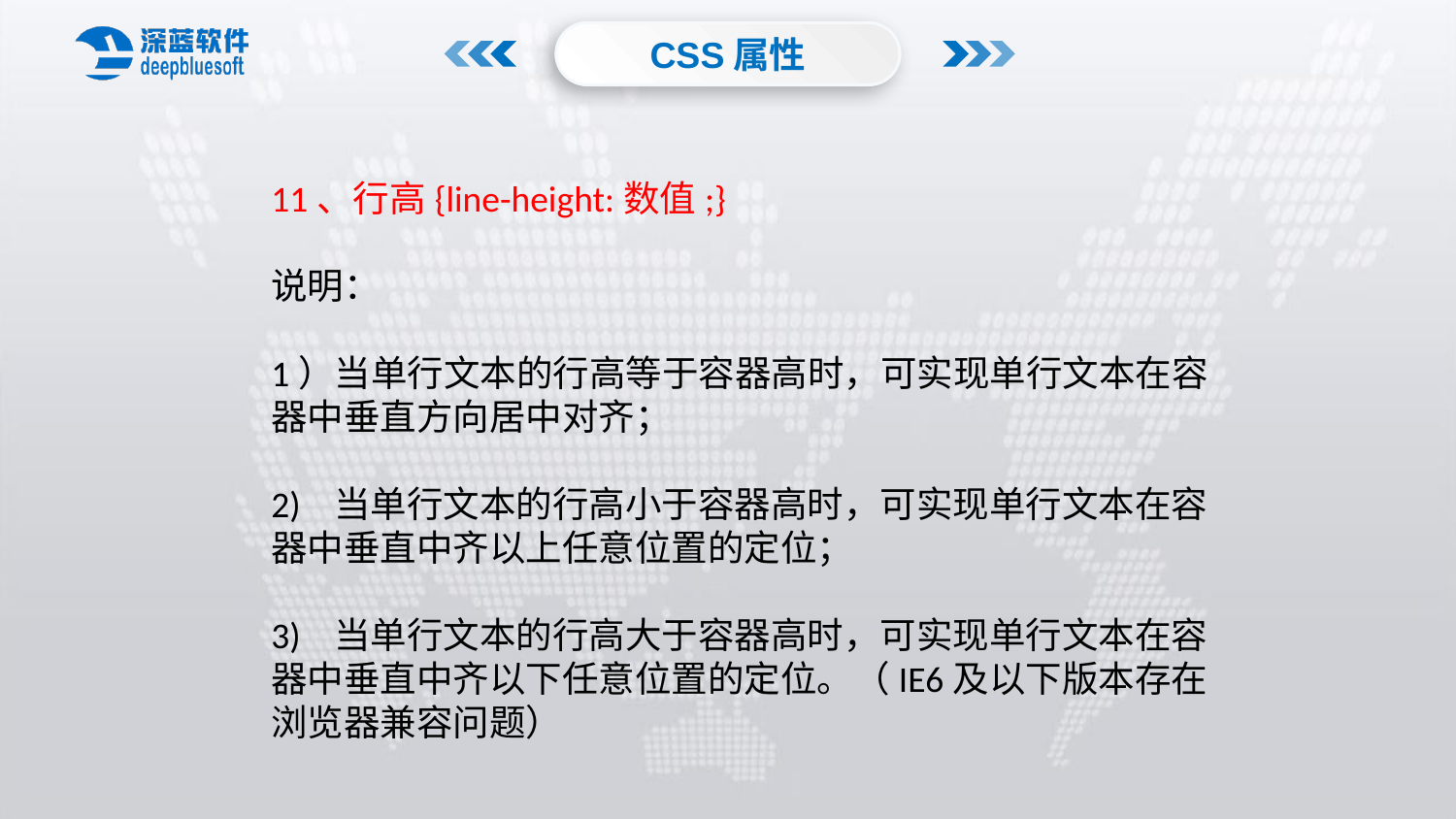

CSS属性

11、行高{line-height:数值;}

说明：

1）当单行文本的行高等于容器高时，可实现单行文本在容器中垂直方向居中对齐；

2)   当单行文本的行高小于容器高时，可实现单行文本在容器中垂直中齐以上任意位置的定位；

3)   当单行文本的行高大于容器高时，可实现单行文本在容器中垂直中齐以下任意位置的定位。（IE6及以下版本存在浏览器兼容问题）